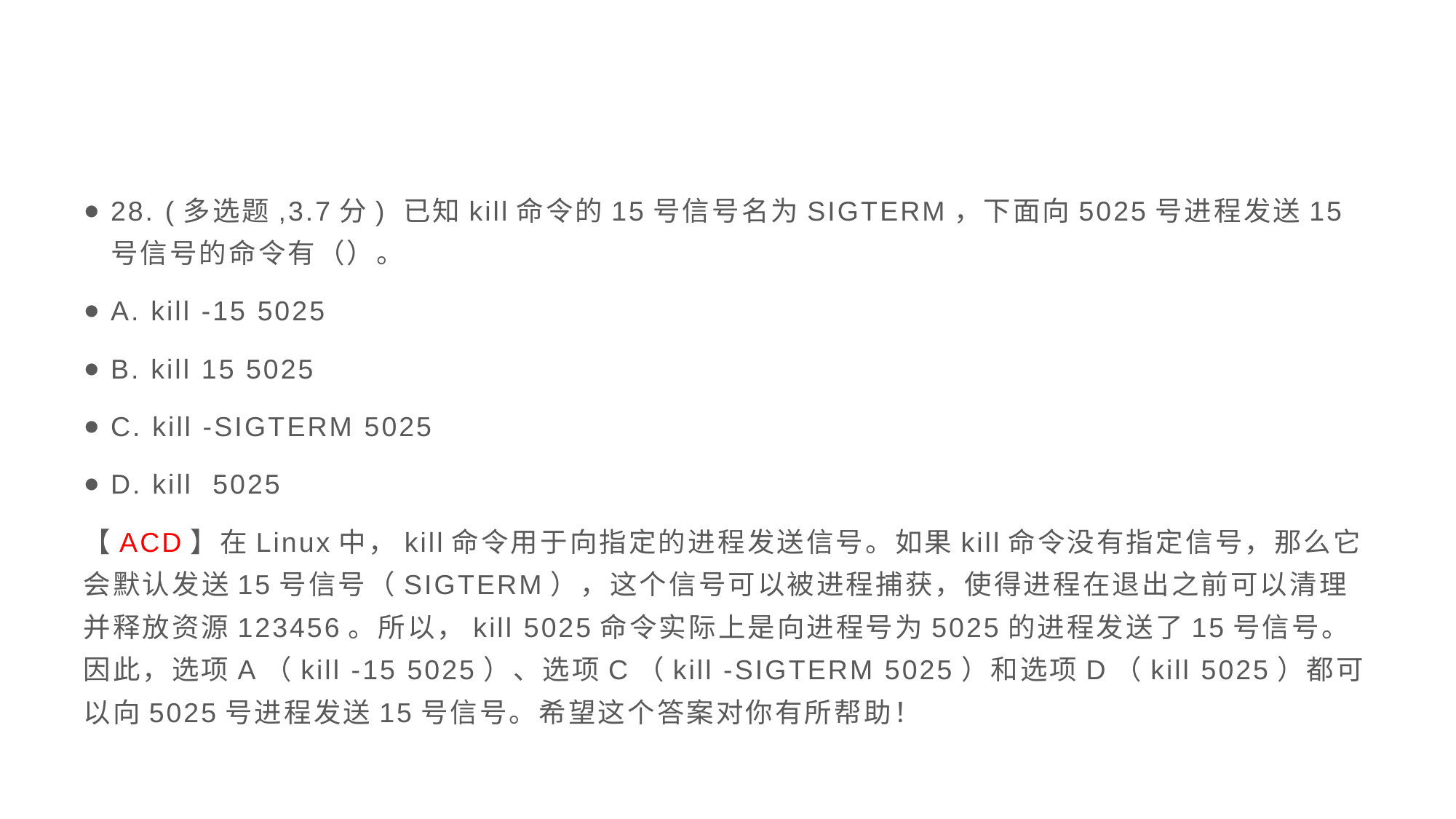

#
28. (多选题,3.7分) 已知kill命令的15号信号名为SIGTERM，下面向5025号进程发送15号信号的命令有（）。
A. kill -15 5025
B. kill 15 5025
C. kill -SIGTERM 5025
D. kill  5025
【ACD】在Linux中，kill命令用于向指定的进程发送信号。如果kill命令没有指定信号，那么它会默认发送15号信号（SIGTERM），这个信号可以被进程捕获，使得进程在退出之前可以清理并释放资源123456。所以，kill 5025命令实际上是向进程号为5025的进程发送了15号信号。因此，选项A（kill -15 5025）、选项C（kill -SIGTERM 5025）和选项D（kill 5025）都可以向5025号进程发送15号信号。希望这个答案对你有所帮助！